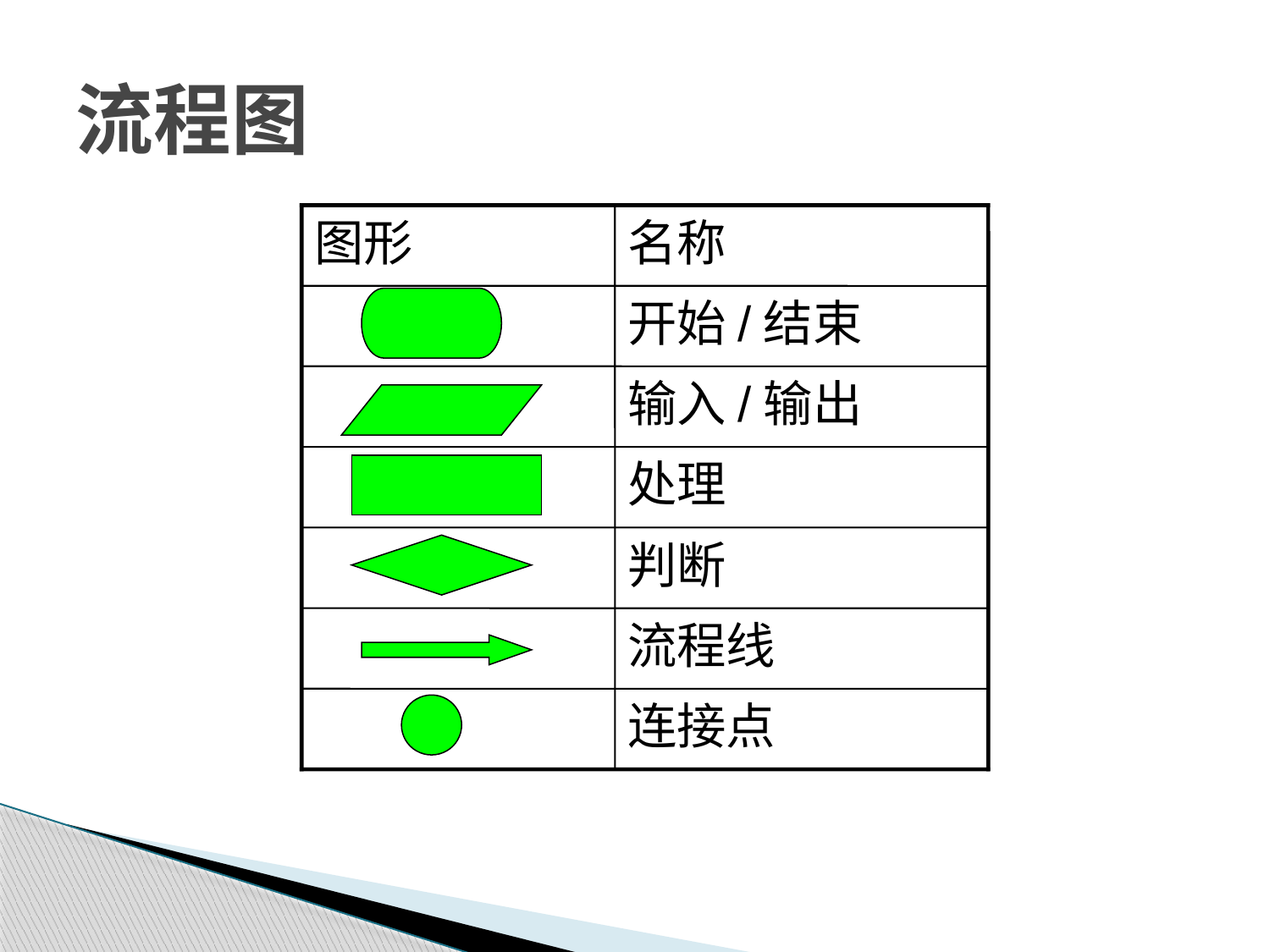

# 流程图
图形

名称

开始/结束

输入/输出

处理

判断

流程线

连接点